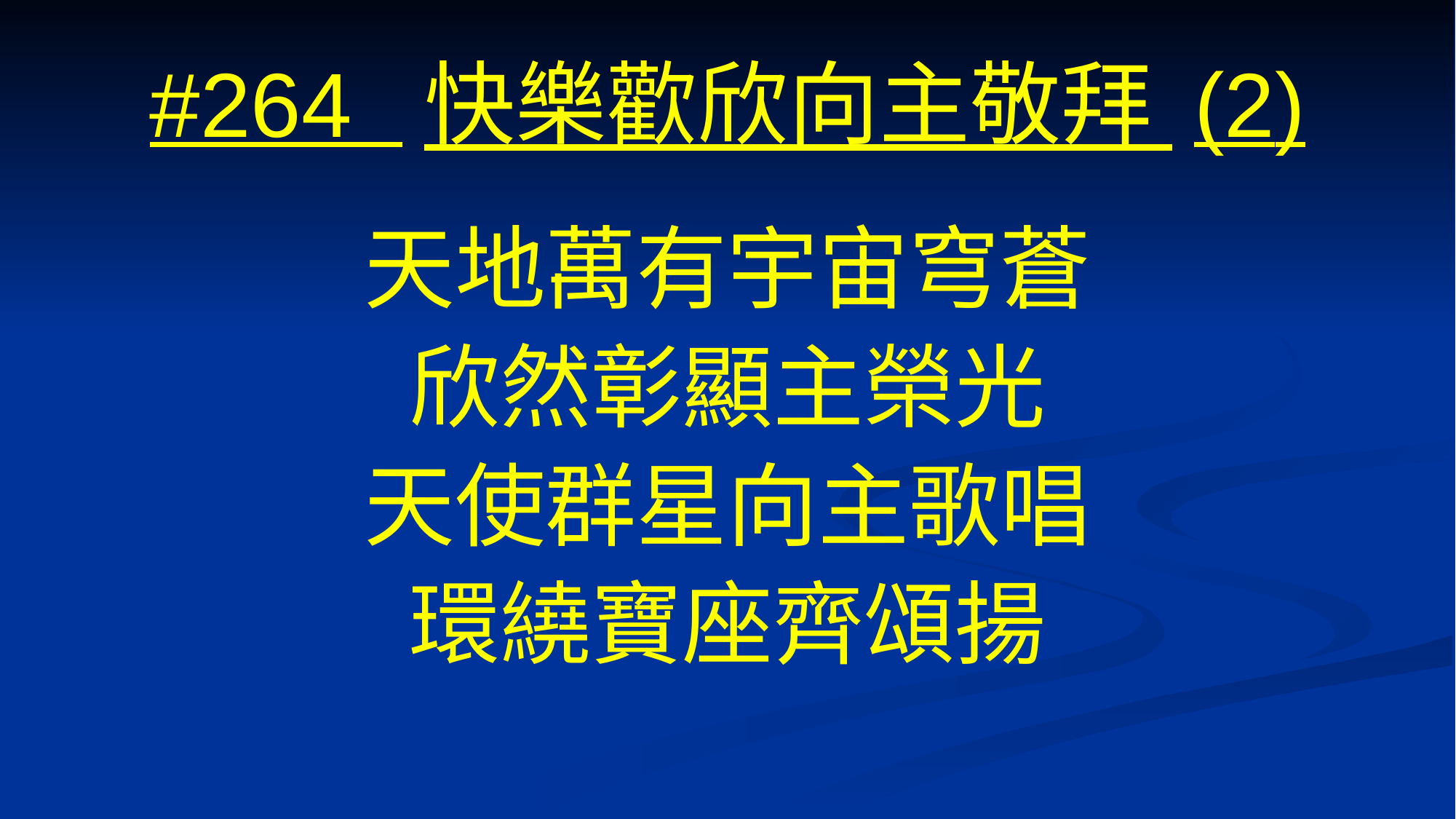

# #264  快樂歡欣向主敬拜 (2)
天地萬有宇宙穹蒼
欣然彰顯主榮光
天使群星向主歌唱
環繞寶座齊頌揚